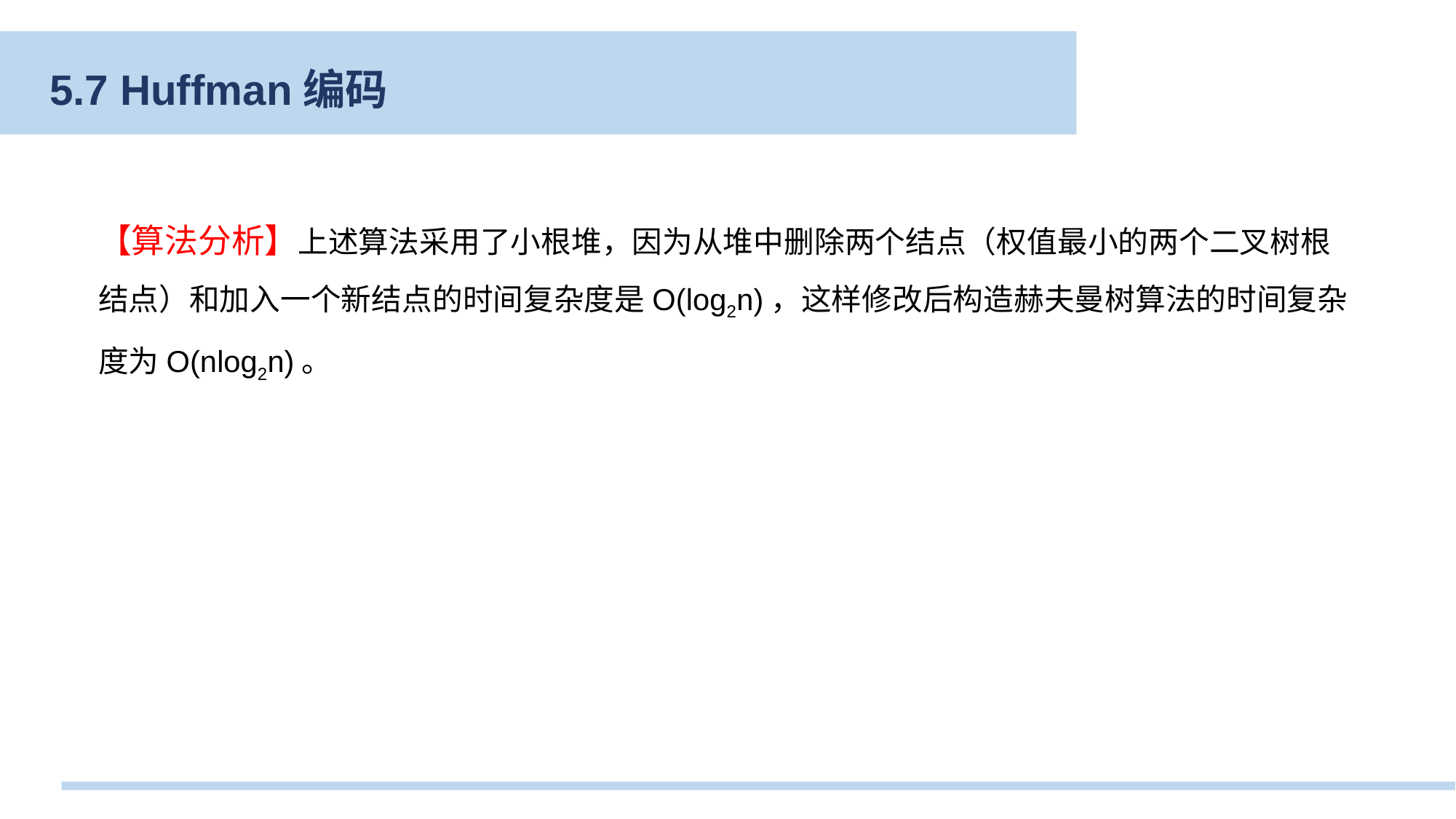

5.7 Huffman编码
【算法分析】上述算法采用了小根堆，因为从堆中删除两个结点（权值最小的两个二叉树根结点）和加入一个新结点的时间复杂度是O(log2n)，这样修改后构造赫夫曼树算法的时间复杂度为O(nlog2n)。